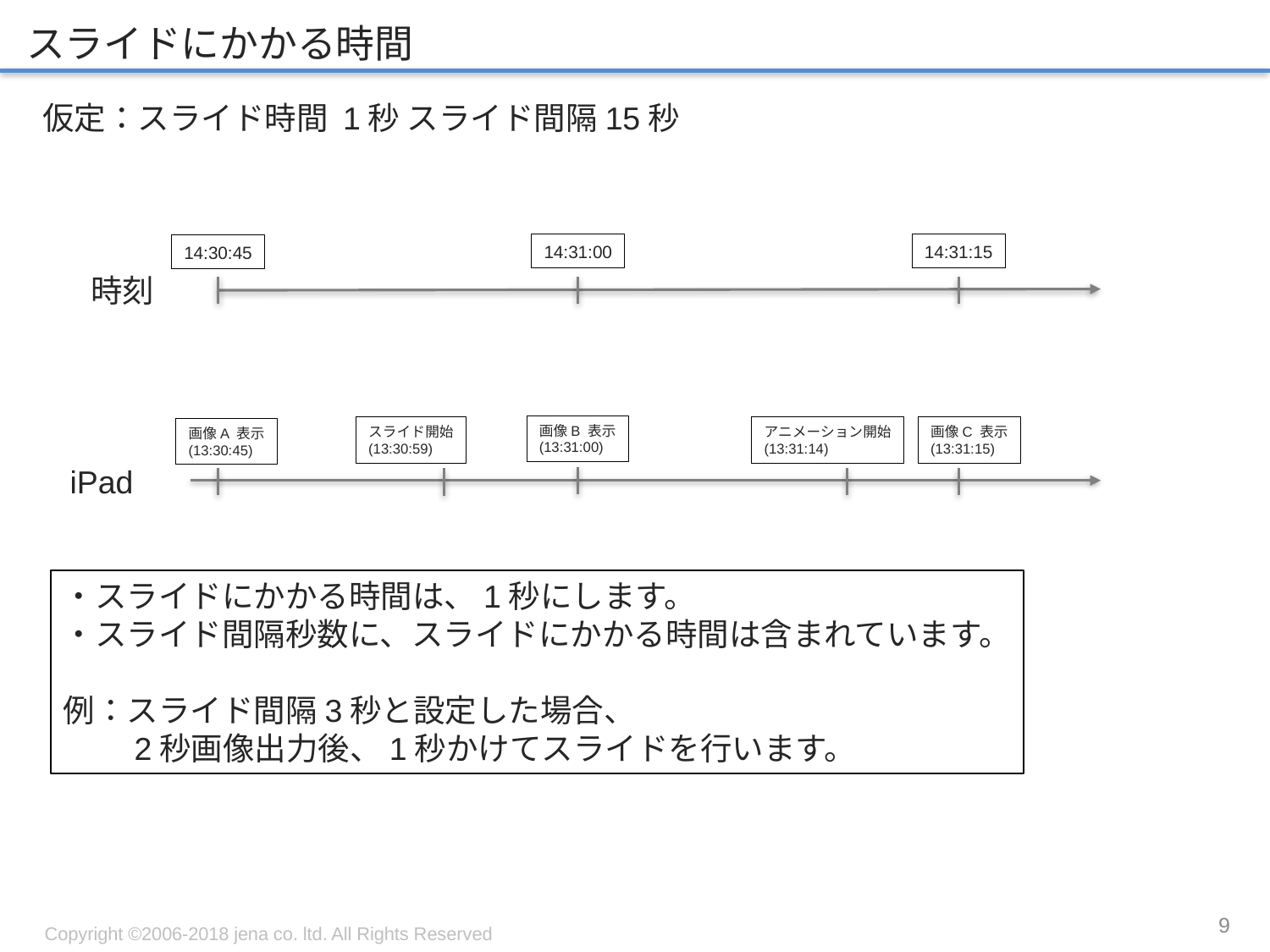

# スライドにかかる時間
仮定：スライド時間 1秒 スライド間隔15秒
14:31:00
14:31:15
14:30:45
時刻
画像B 表示
(13:31:00)
スライド開始
(13:30:59)
アニメーション開始
(13:31:14)
画像C 表示
(13:31:15)
画像A 表示
(13:30:45)
iPad
・スライドにかかる時間は、1秒にします。
・スライド間隔秒数に、スライドにかかる時間は含まれています。

例：スライド間隔3秒と設定した場合、
　　2秒画像出力後、1秒かけてスライドを行います。
9